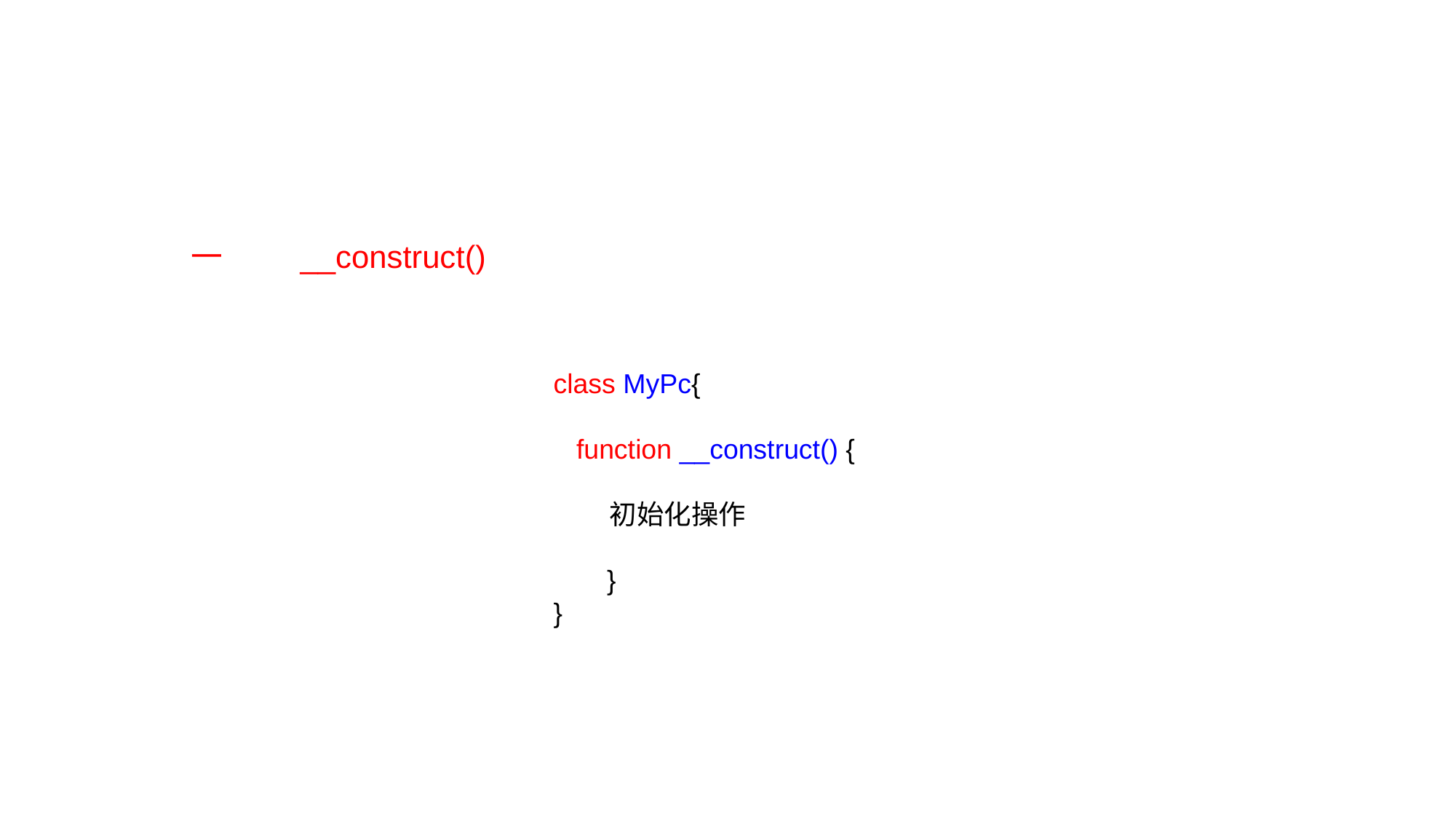

一	__construct()
class MyPc{

   function __construct() {

        初始化操作

       }
}